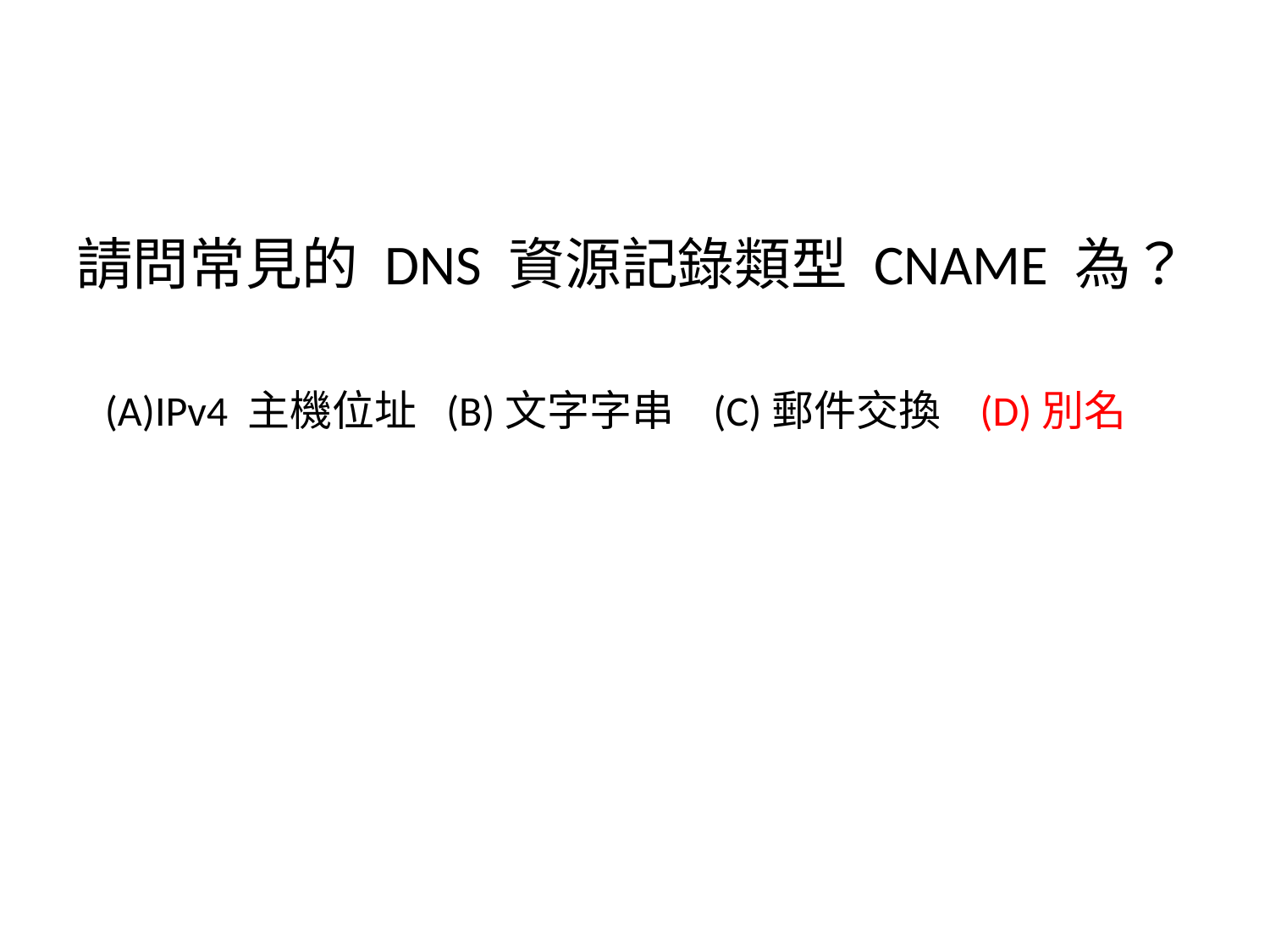

請問常見的 DNS 資源記錄類型 CNAME 為？

   (A)IPv4 主機位址  (B)文字字串   (C)郵件交換   (D)別名